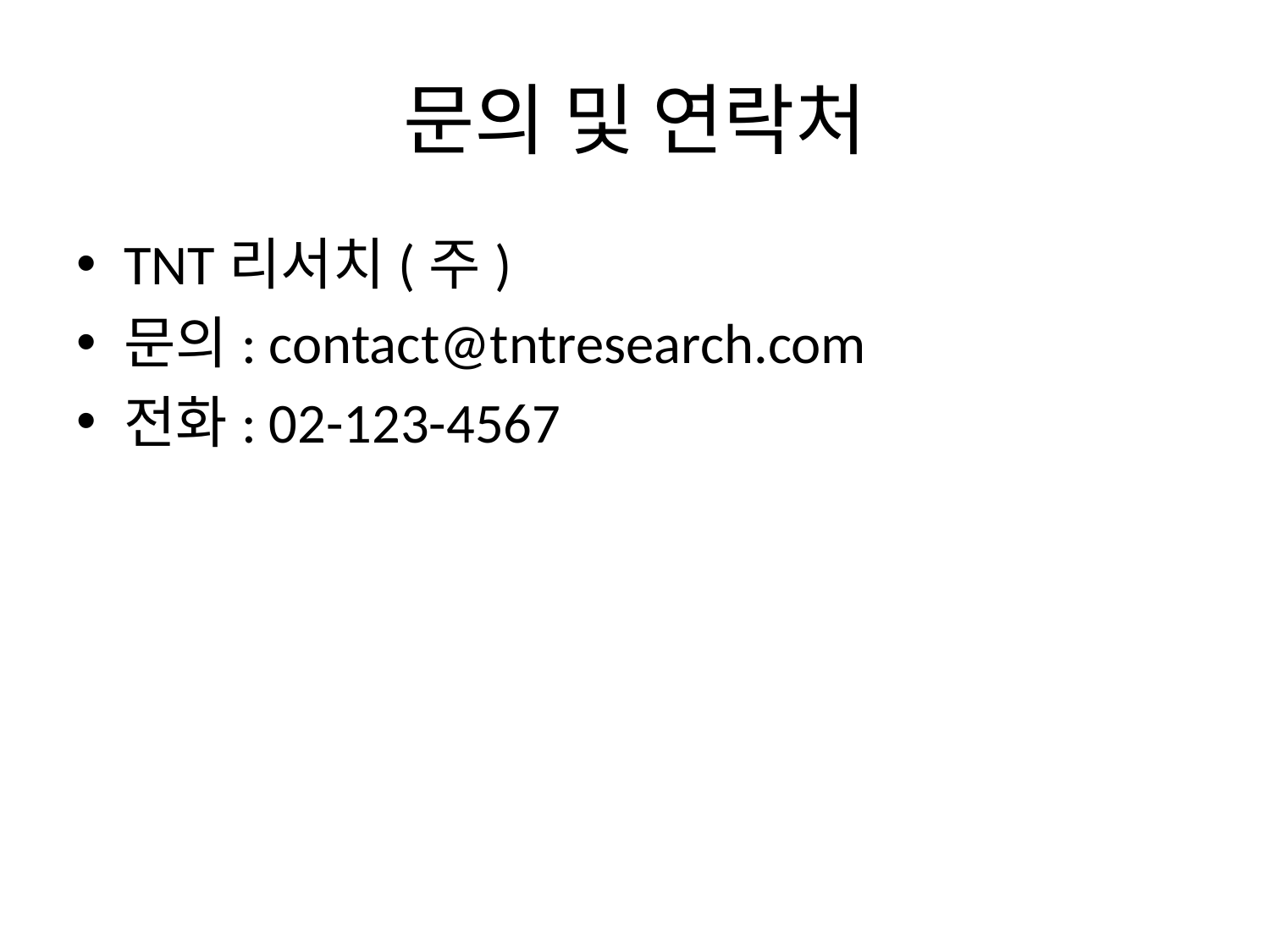

# 문의 및 연락처
TNT리서치(주)
문의: contact@tntresearch.com
전화: 02-123-4567